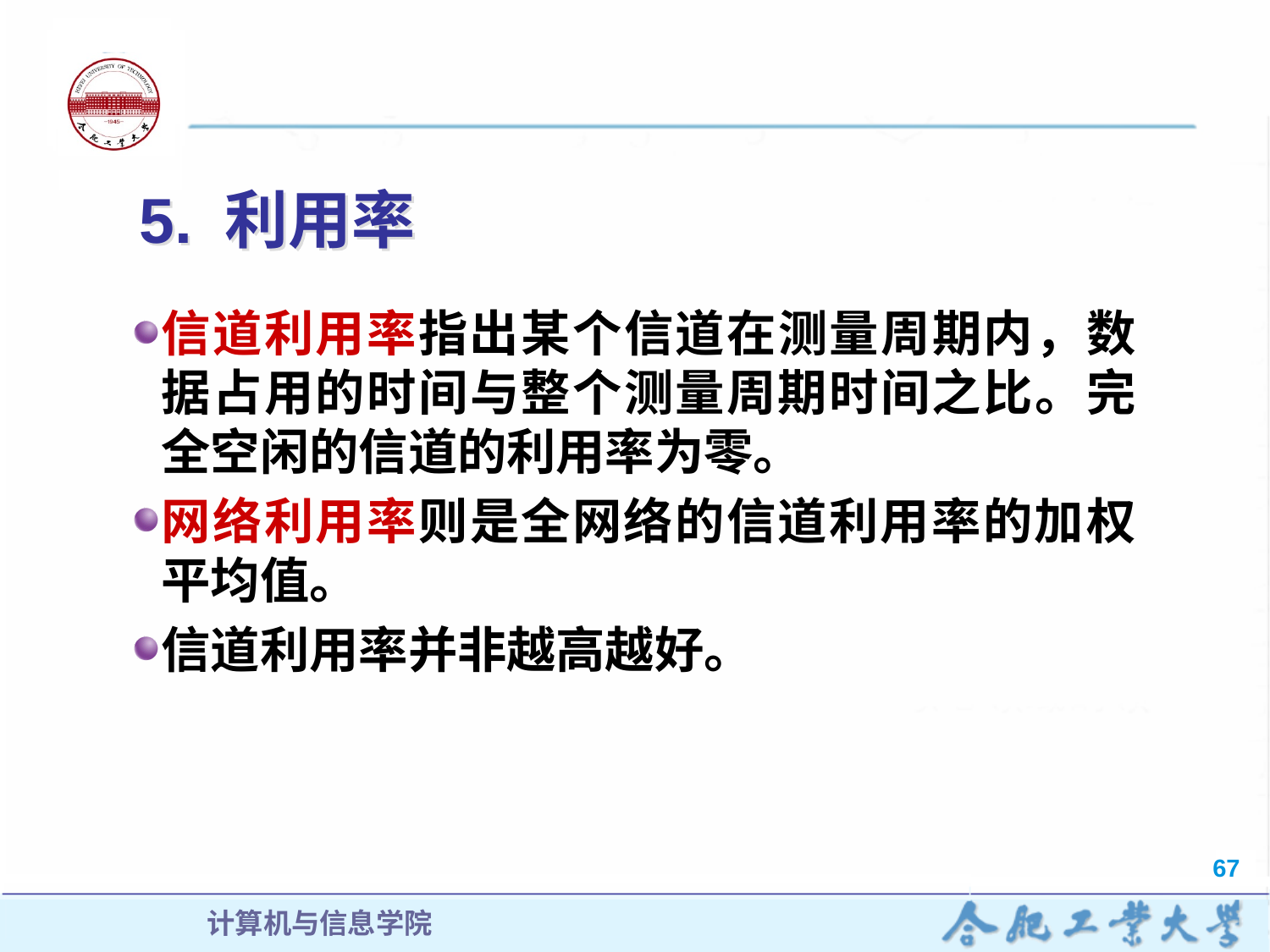

# 5. 利用率
信道利用率指出某个信道在测量周期内，数据占用的时间与整个测量周期时间之比。完全空闲的信道的利用率为零。
网络利用率则是全网络的信道利用率的加权平均值。
信道利用率并非越高越好。